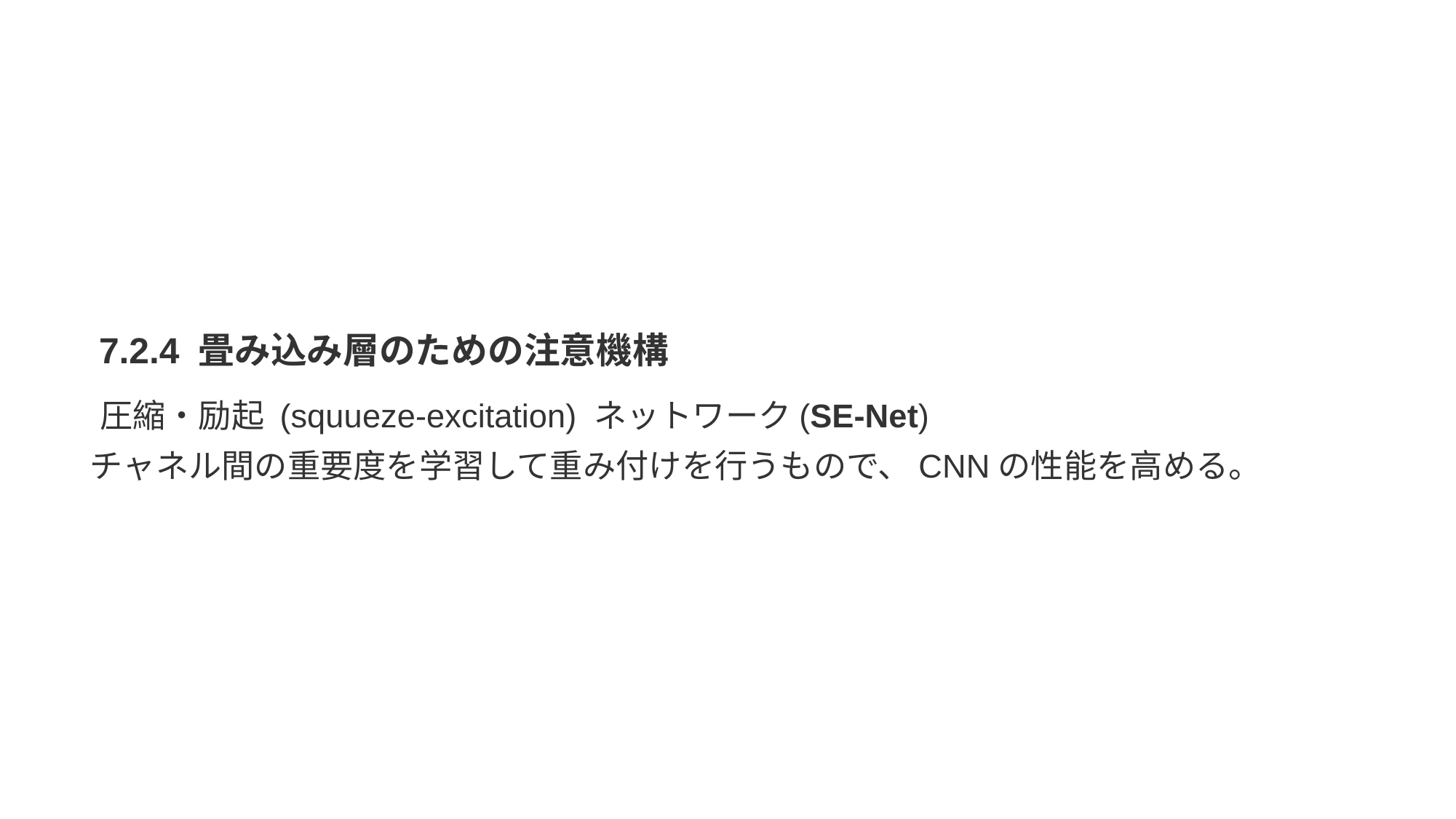

7.2.4 畳み込み層のための注意機構
圧縮・励起 (squueze-excitation) ネットワーク(SE-Net)
チャネル間の重要度を学習して重み付けを行うもので、CNNの性能を高める。